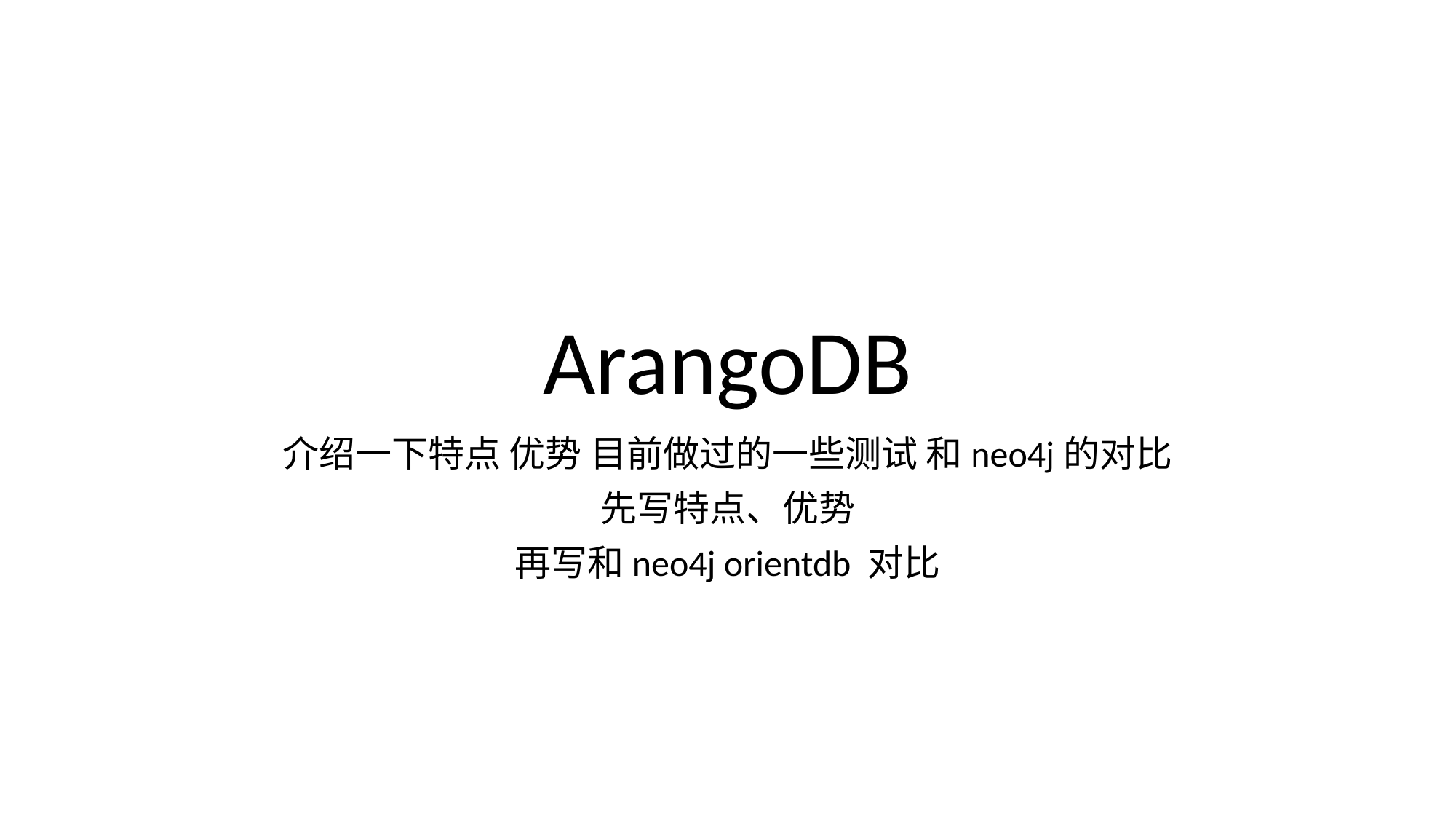

# ArangoDB
介绍一下特点 优势 目前做过的一些测试 和neo4j的对比
先写特点、优势
再写和neo4j orientdb 对比